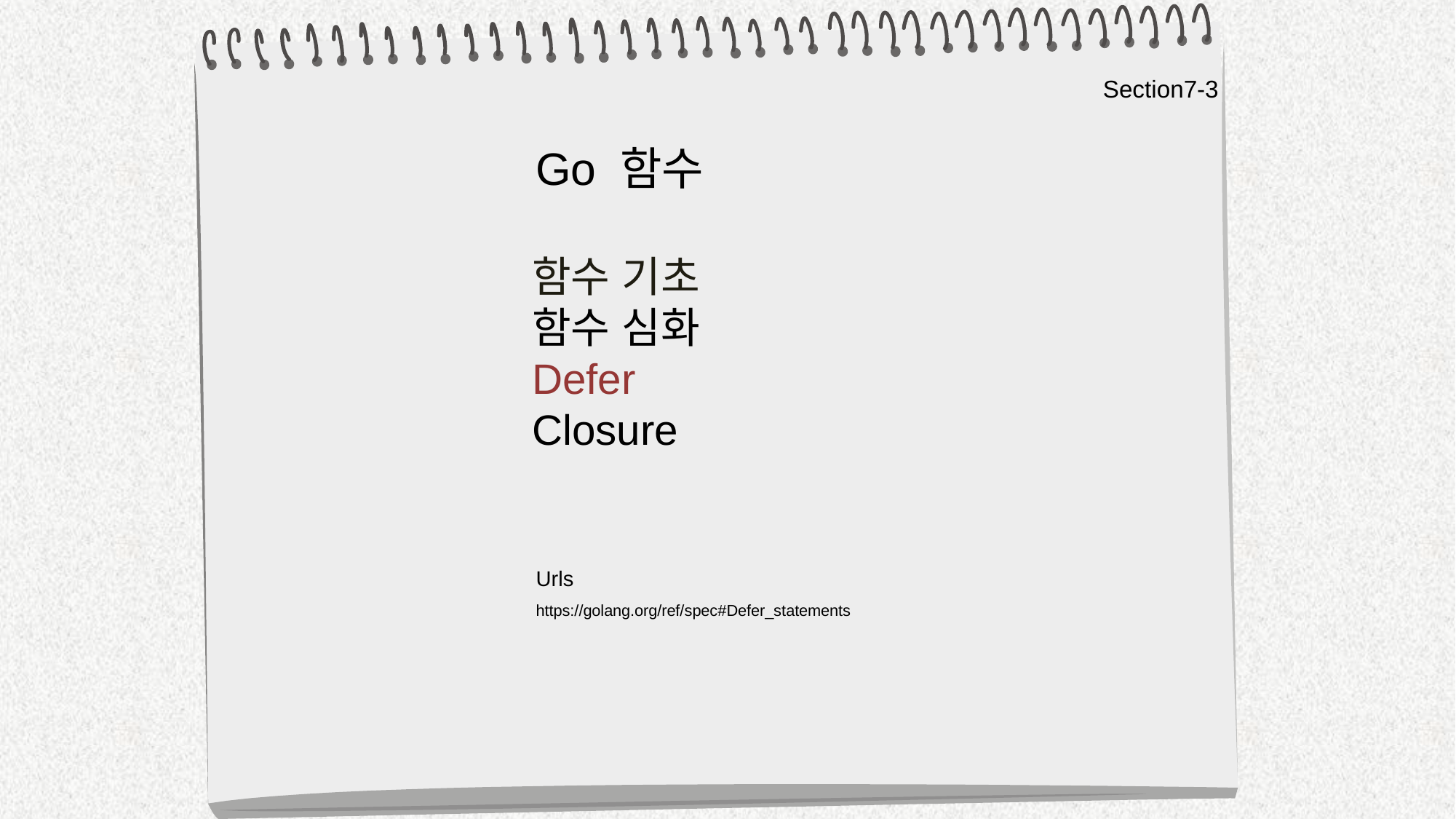

Section7-3
Go 함수
함수 기초
함수 심화
Defer
Closure
Urls
https://golang.org/ref/spec#Defer_statements